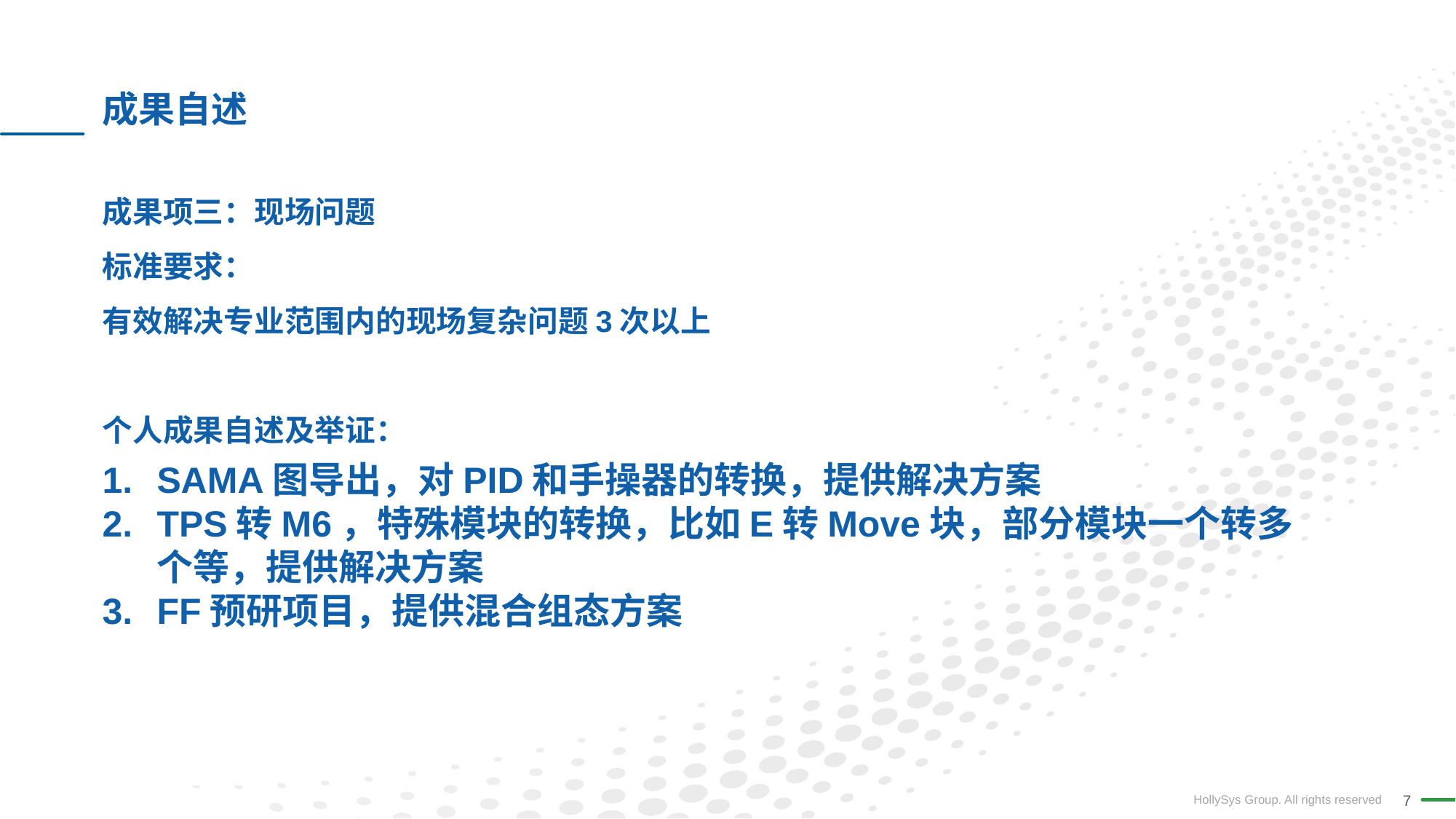

# 成果自述
成果项三：现场问题
标准要求：
有效解决专业范围内的现场复杂问题3次以上

个人成果自述及举证：
SAMA图导出，对PID和手操器的转换，提供解决方案
TPS转M6，特殊模块的转换，比如E转Move块，部分模块一个转多个等，提供解决方案
FF预研项目，提供混合组态方案